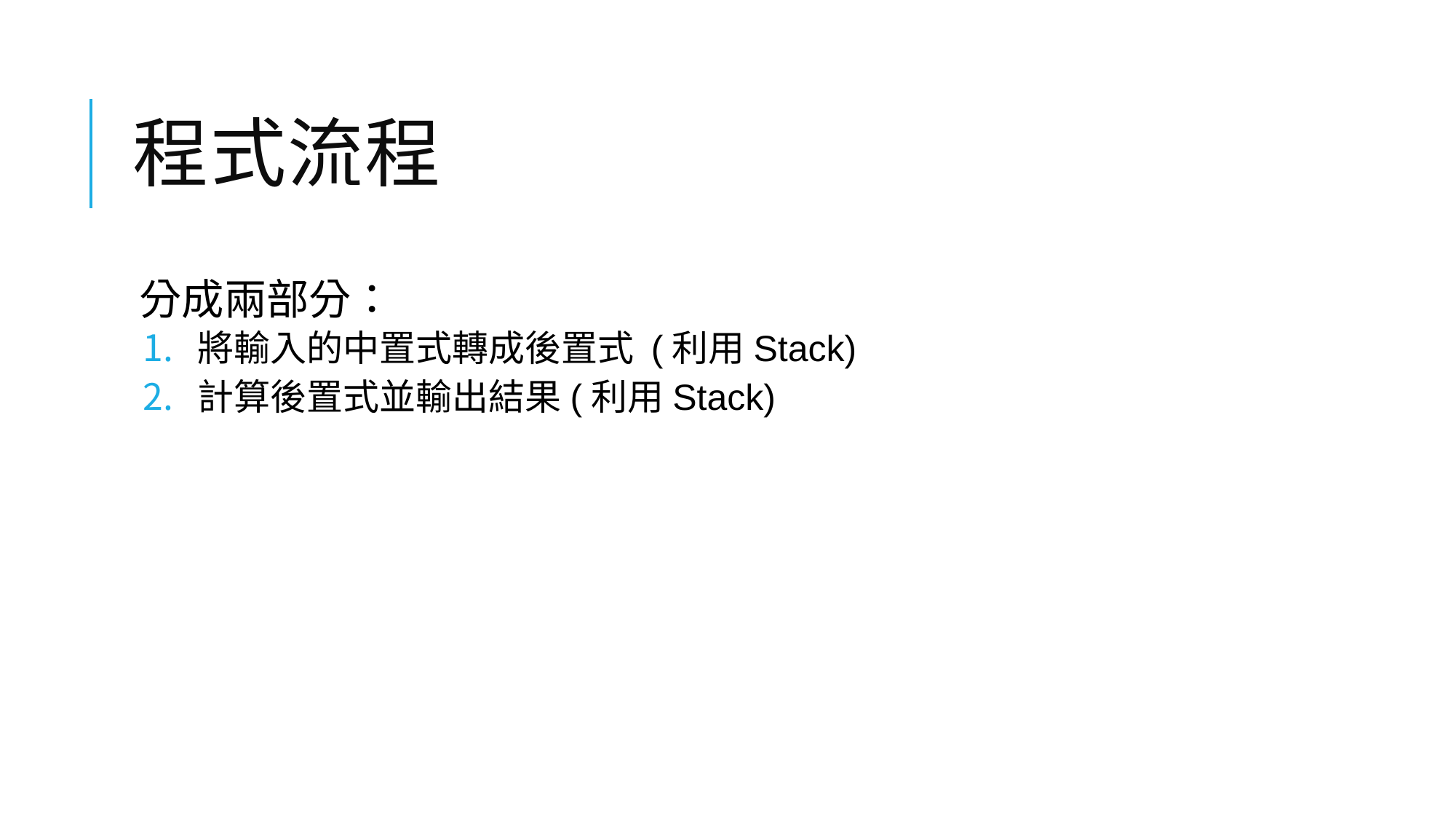

# 程式流程
分成兩部分：
將輸入的中置式轉成後置式 (利用Stack)
計算後置式並輸出結果(利用Stack)